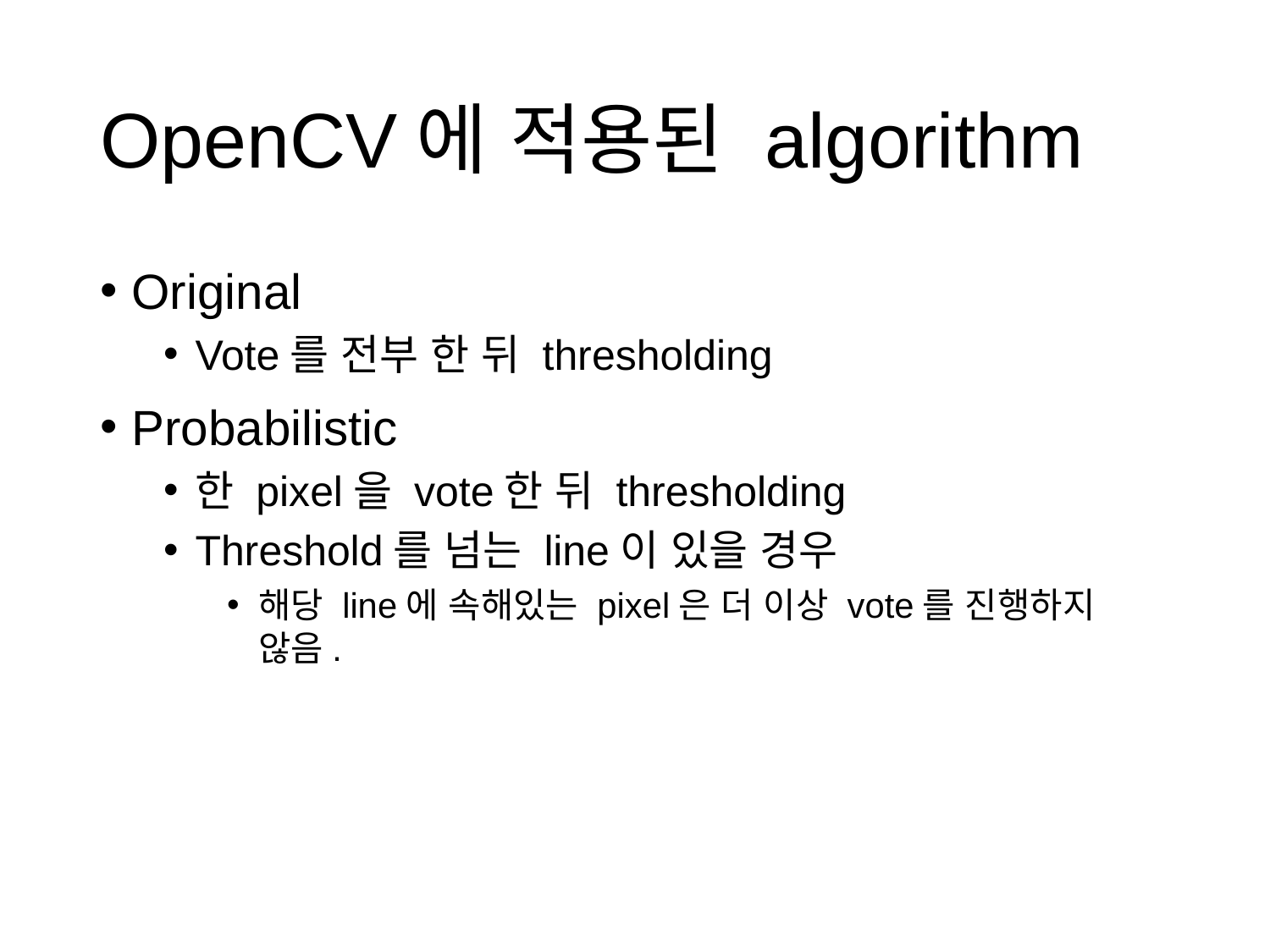

# OpenCV에 적용된 algorithm
Original
Vote를 전부 한 뒤 thresholding
Probabilistic
한 pixel을 vote한 뒤 thresholding
Threshold를 넘는 line이 있을 경우
해당 line에 속해있는 pixel은 더 이상 vote를 진행하지 않음.